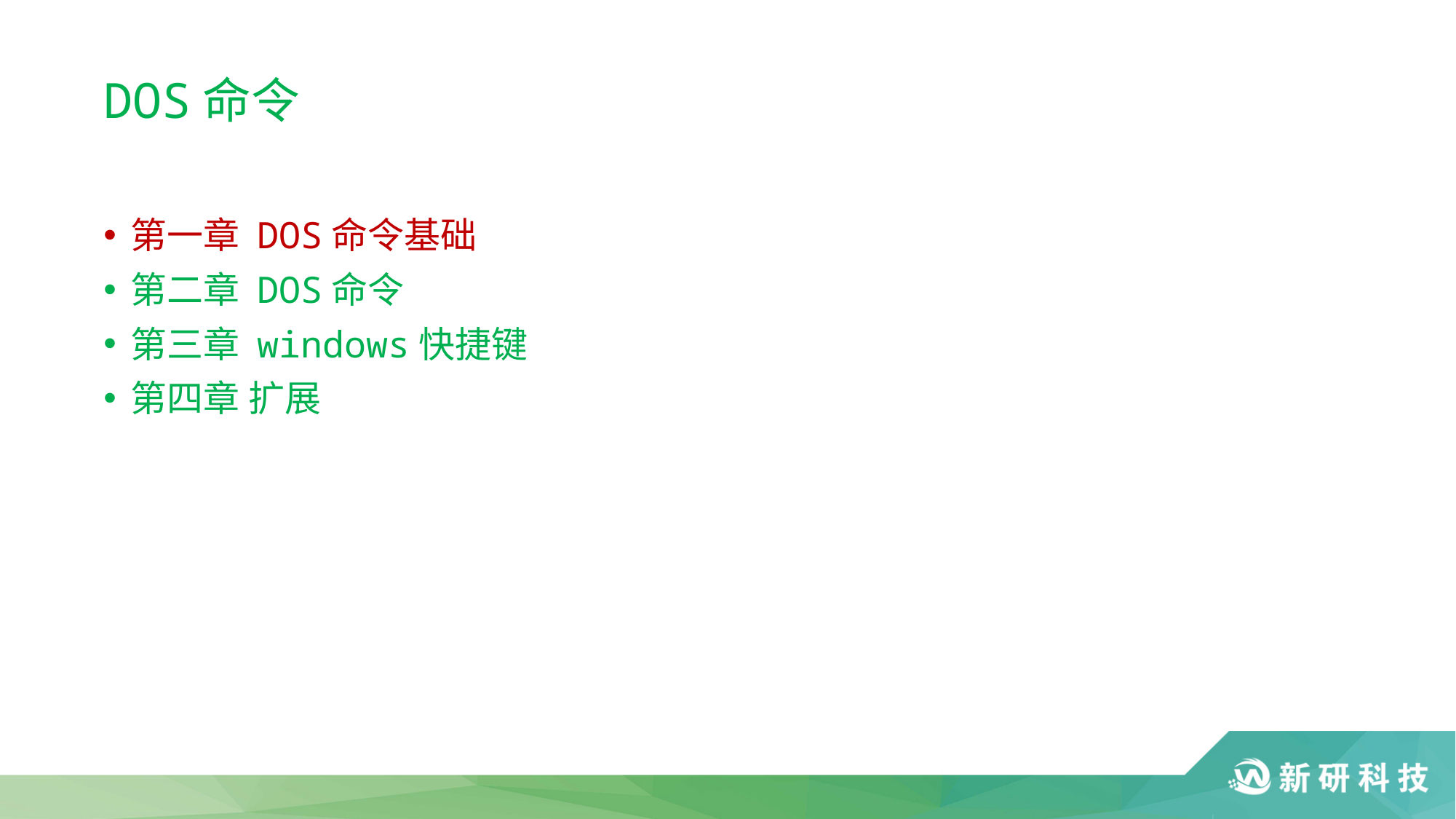

# DOS命令
第一章 DOS命令基础
第二章 DOS命令
第三章 windows快捷键
第四章 扩展